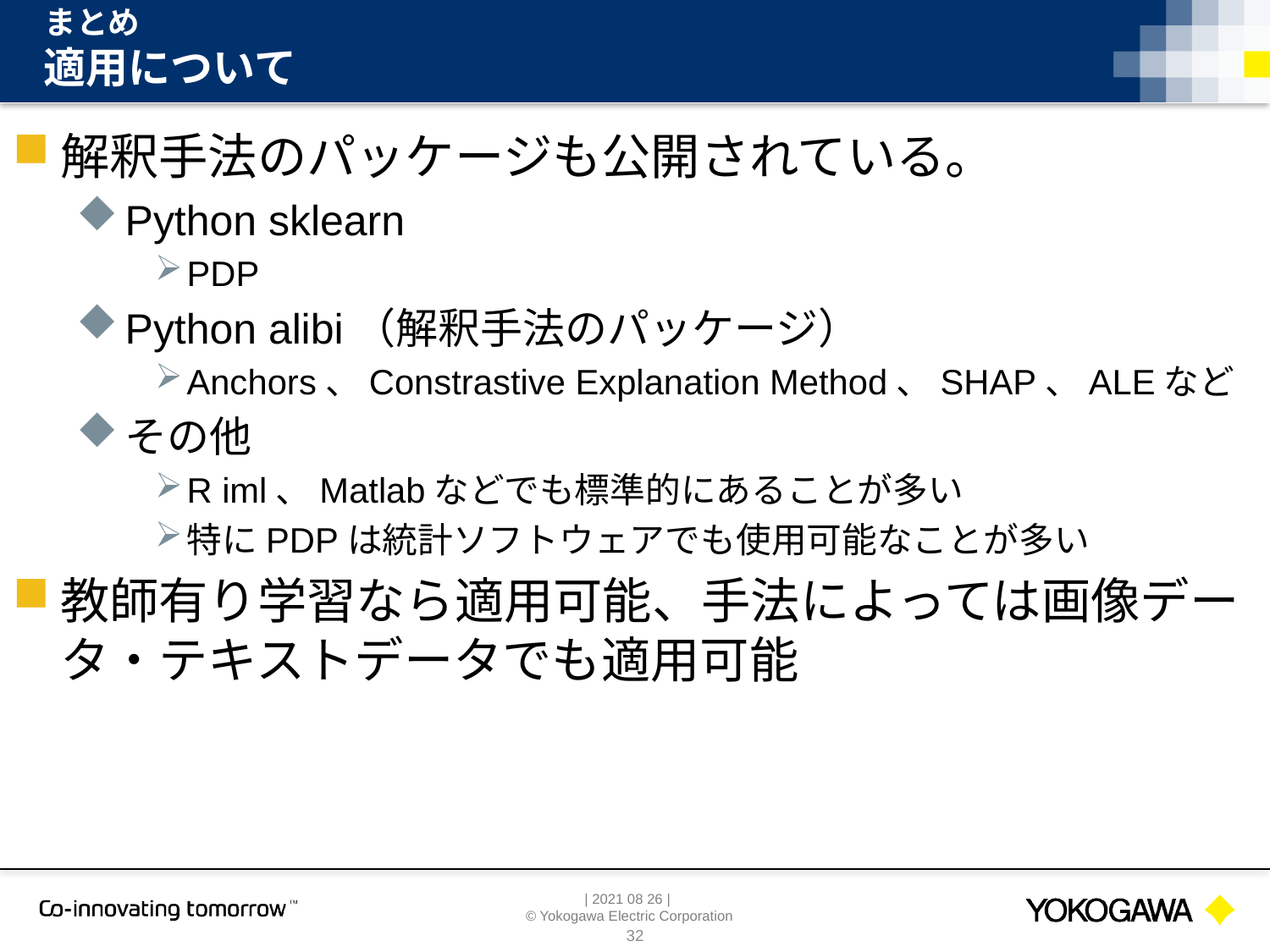

まとめ
# 適用について
解釈手法のパッケージも公開されている。
Python sklearn
PDP
Python alibi（解釈手法のパッケージ）
Anchors、Constrastive Explanation Method、SHAP、ALEなど
その他
R iml、Matlabなどでも標準的にあることが多い
特にPDPは統計ソフトウェアでも使用可能なことが多い
教師有り学習なら適用可能、手法によっては画像データ・テキストデータでも適用可能
32